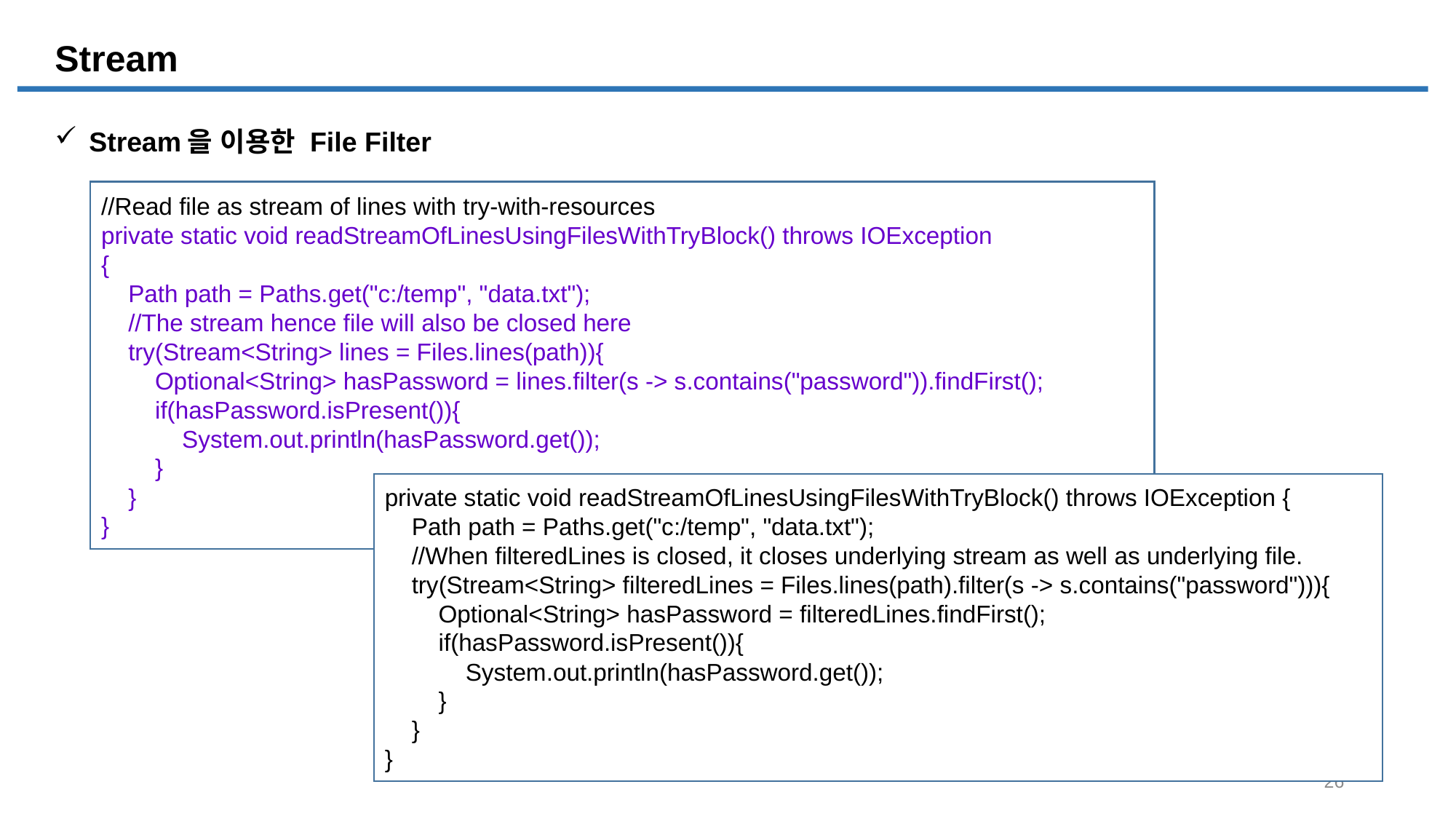

Stream

Stream을 이용한 File Filter
//Read file as stream of lines with try-with-resources
private static void readStreamOfLinesUsingFilesWithTryBlock() throws IOException
{
    Path path = Paths.get("c:/temp", "data.txt");
    //The stream hence file will also be closed here
    try(Stream<String> lines = Files.lines(path)){
        Optional<String> hasPassword = lines.filter(s -> s.contains("password")).findFirst();
        if(hasPassword.isPresent()){
            System.out.println(hasPassword.get());
        }
    }
}
private static void readStreamOfLinesUsingFilesWithTryBlock() throws IOException {
    Path path = Paths.get("c:/temp", "data.txt");
    //When filteredLines is closed, it closes underlying stream as well as underlying file.
    try(Stream<String> filteredLines = Files.lines(path).filter(s -> s.contains("password"))){
        Optional<String> hasPassword = filteredLines.findFirst();
        if(hasPassword.isPresent()){
            System.out.println(hasPassword.get());
        }
    }
}
26